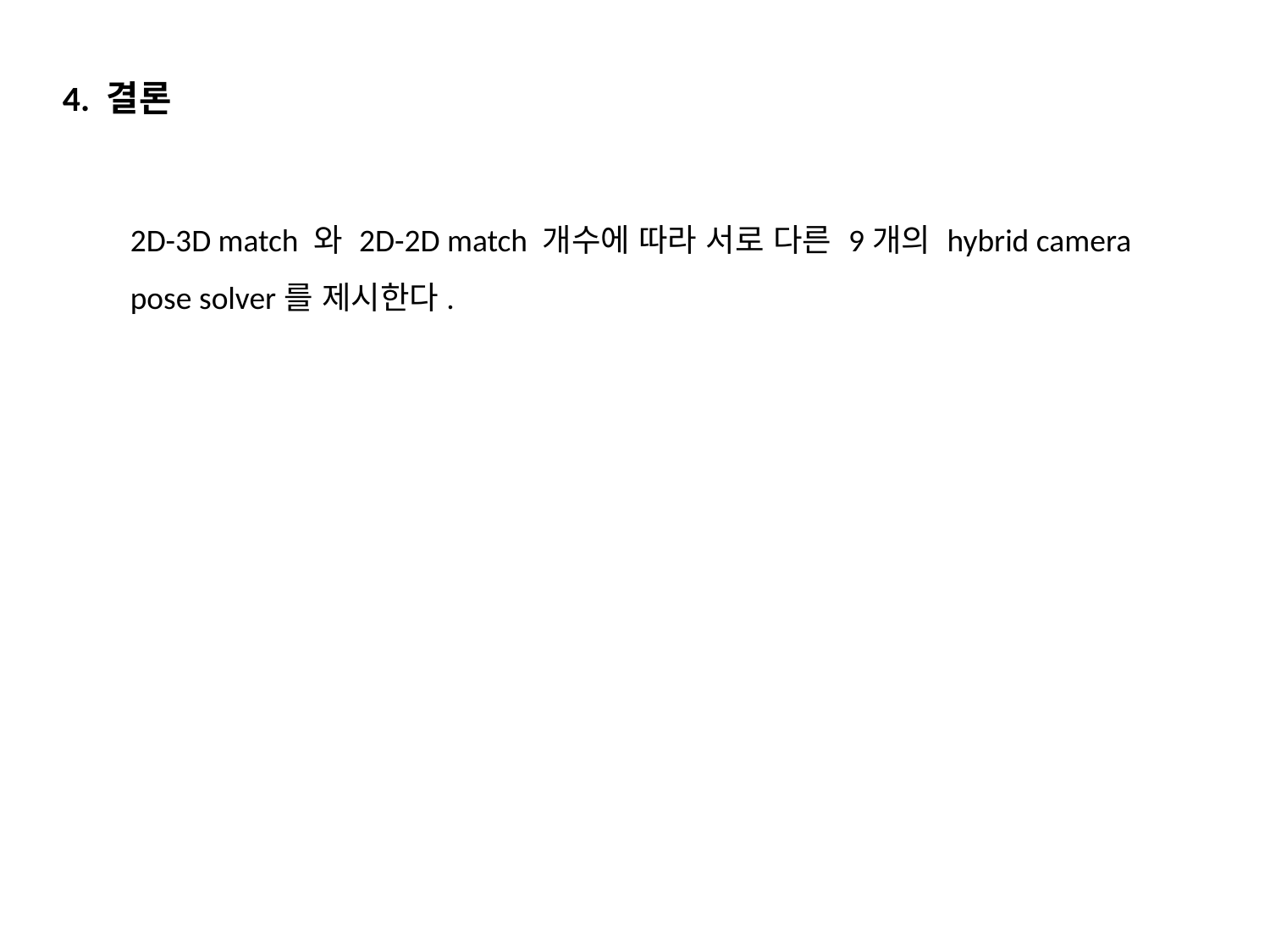

4. 결론
2D-3D match 와 2D-2D match 개수에 따라 서로 다른 9개의 hybrid camera pose solver를 제시한다.